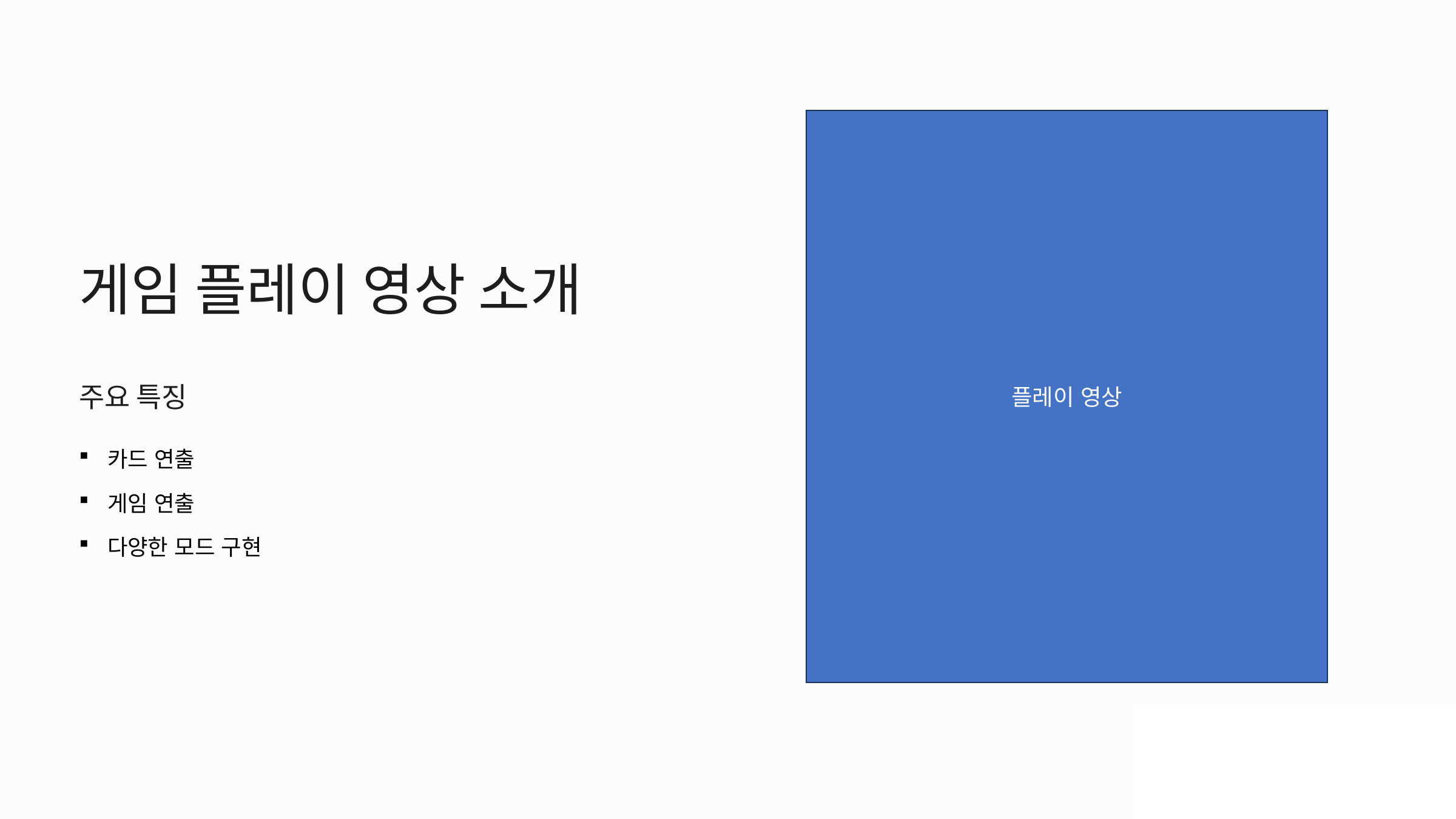

플레이 영상
게임 플레이 영상 소개
주요 특징
카드 연출

게임 연출
다양한 모드 구현